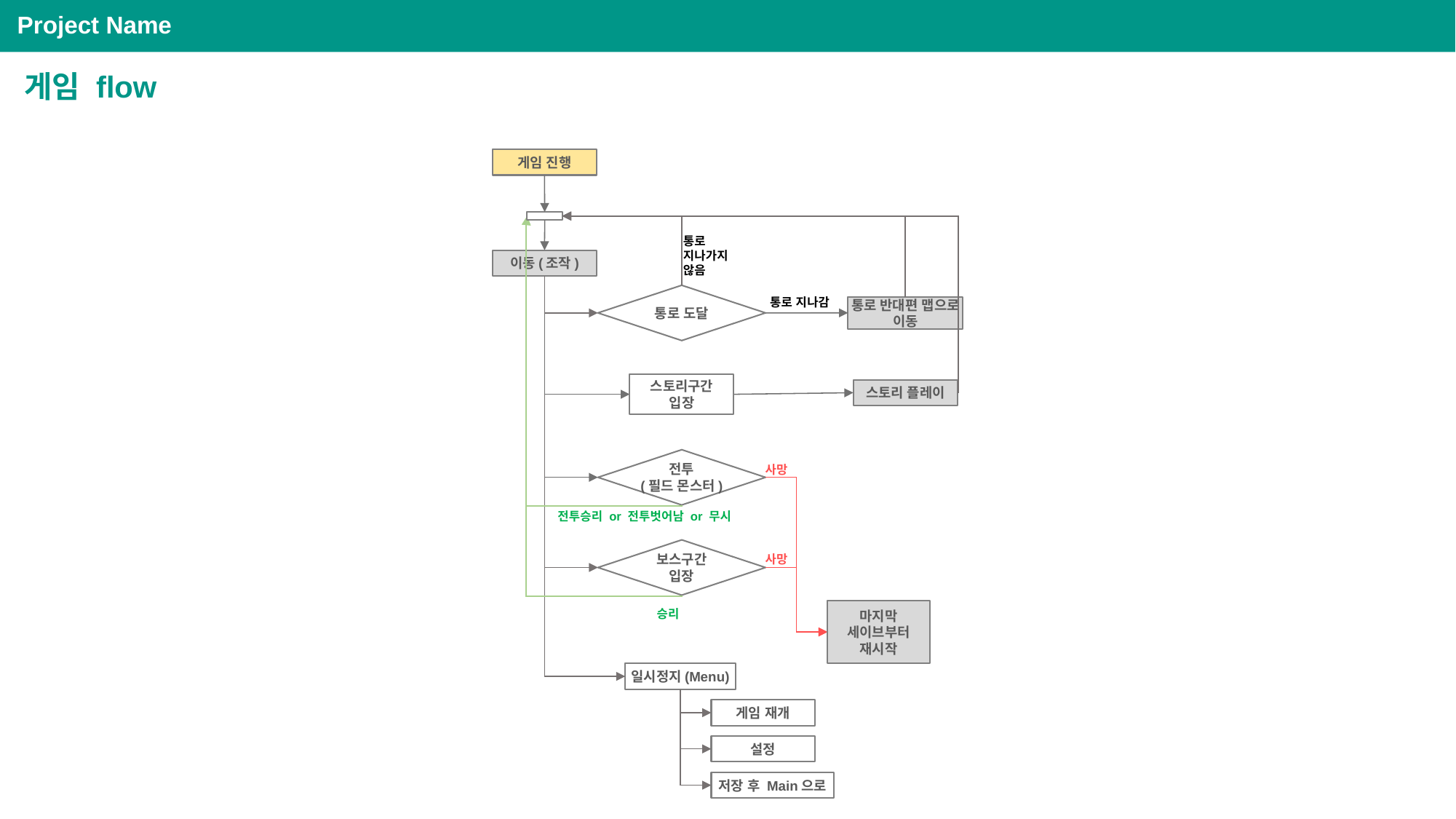

# 게임 flow
게임 진행

통로
지나가지
않음
이동(조작)
통로 도달
통로 지나감
통로 반대편 맵으로 이동
스토리구간
입장
스토리 플레이
전투
(필드 몬스터)
사망
전투승리 or 전투벗어남 or 무시
보스구간
입장
사망
승리
마지막 세이브부터
재시작
일시정지(Menu)
게임 재개
설정
저장 후 Main으로